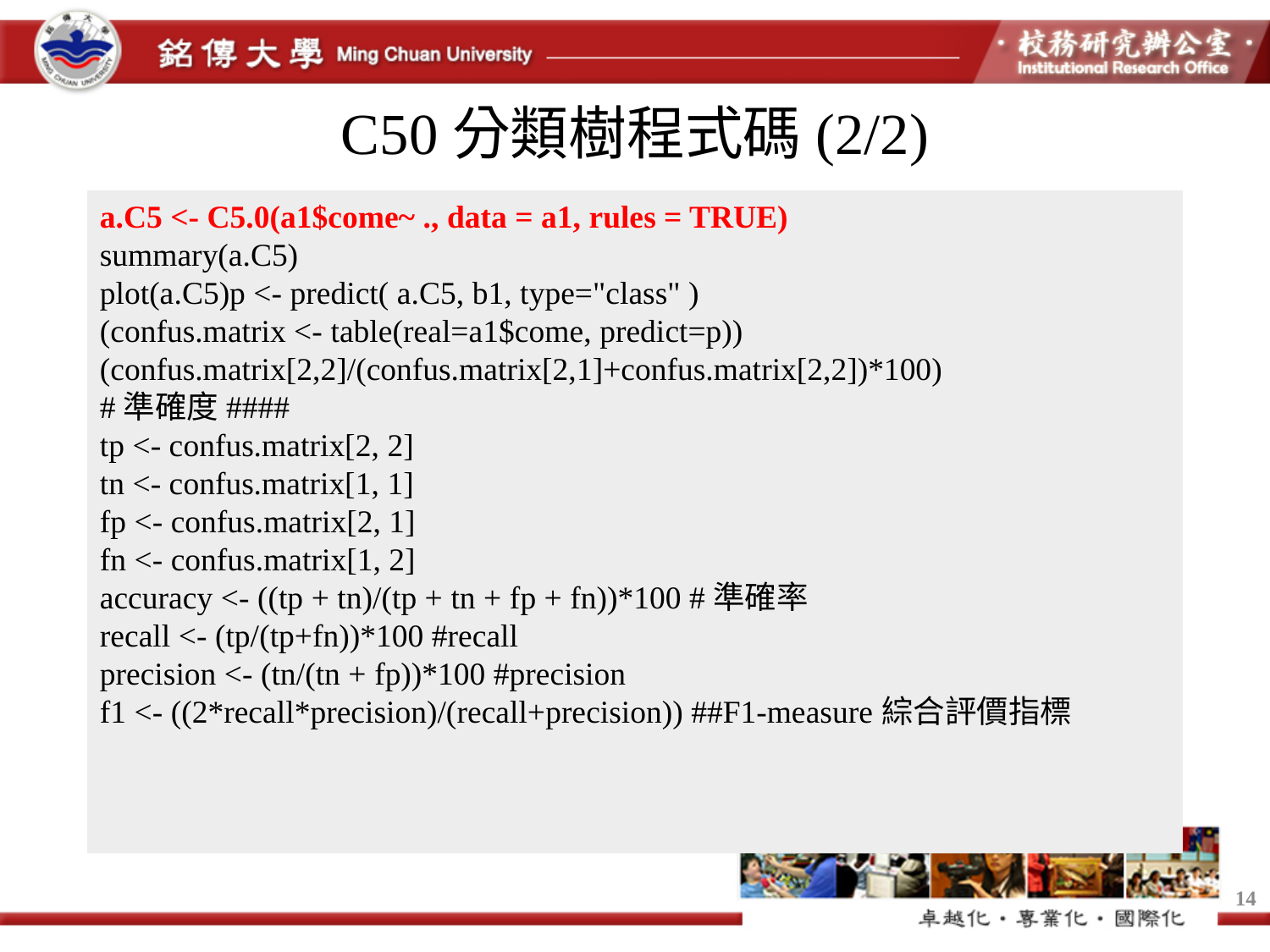

# C50分類樹程式碼(2/2)
a.C5 <- C5.0(a1$come~ ., data = a1, rules = TRUE)
summary(a.C5)
plot(a.C5)p <- predict( a.C5, b1, type="class" )
(confus.matrix <- table(real=a1$come, predict=p))
(confus.matrix[2,2]/(confus.matrix[2,1]+confus.matrix[2,2])*100)
#準確度####
tp <- confus.matrix[2, 2]
tn <- confus.matrix[1, 1]
fp <- confus.matrix[2, 1]
fn <- confus.matrix[1, 2]
accuracy <- ((tp + tn)/(tp + tn + fp + fn))*100 #準確率
recall <- (tp/(tp+fn))*100 #recall
precision <- (tn/(tn + fp))*100 #precision
f1 <- ((2*recall*precision)/(recall+precision)) ##F1-measure綜合評價指標
14